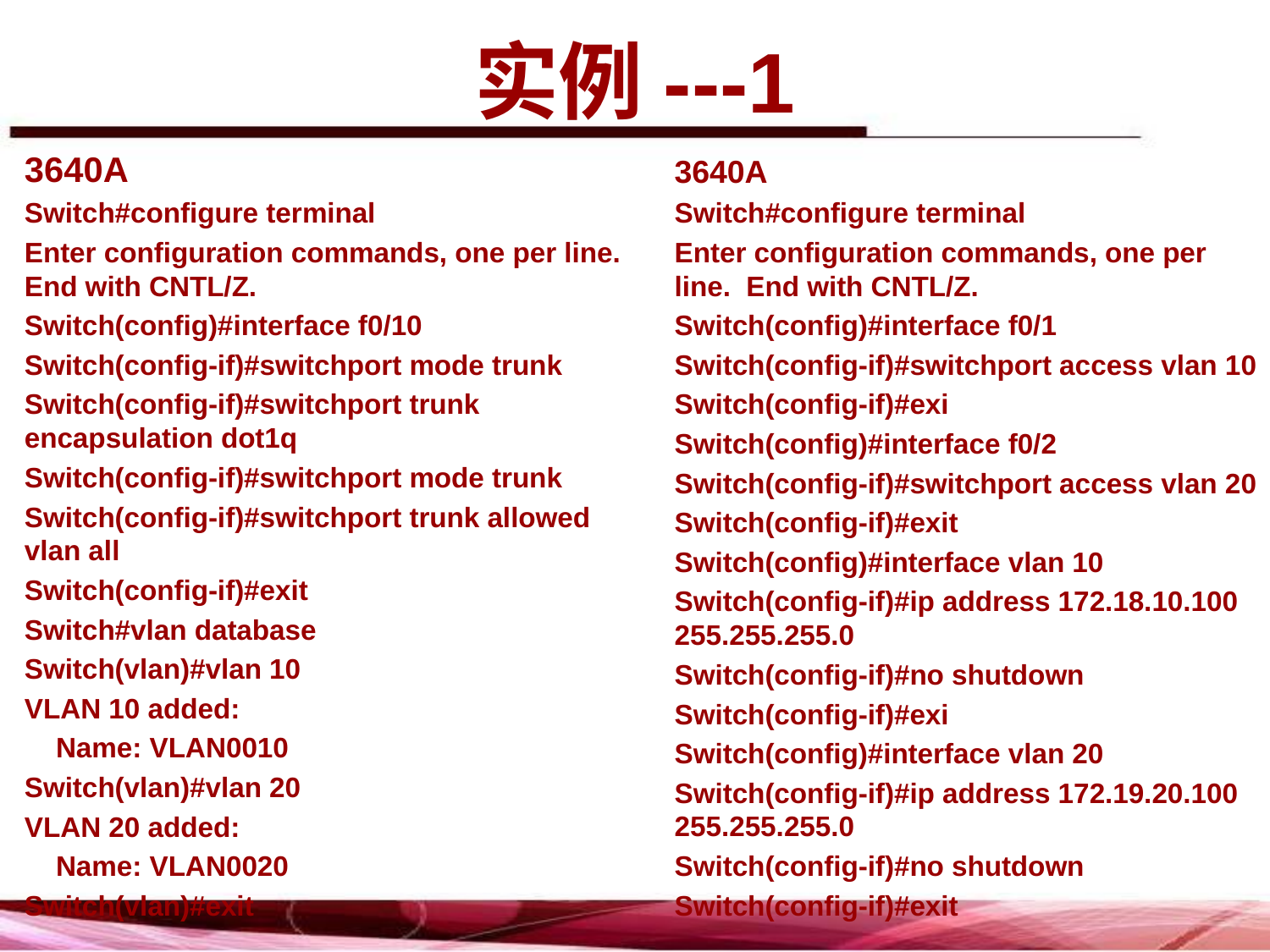

实例---1
3640A
Switch#configure terminal
Enter configuration commands, one per line.  End with CNTL/Z.
Switch(config)#interface f0/10
Switch(config-if)#switchport mode trunk
Switch(config-if)#switchport trunk encapsulation dot1q
Switch(config-if)#switchport mode trunk
Switch(config-if)#switchport trunk allowed vlan all
Switch(config-if)#exit
Switch#vlan database
Switch(vlan)#vlan 10
VLAN 10 added:
    Name: VLAN0010
Switch(vlan)#vlan 20
VLAN 20 added:
    Name: VLAN0020
Switch(vlan)#exit

3640A
Switch#configure terminal
Enter configuration commands, one per line.  End with CNTL/Z.
Switch(config)#interface f0/1
Switch(config-if)#switchport access vlan 10
Switch(config-if)#exi
Switch(config)#interface f0/2
Switch(config-if)#switchport access vlan 20
Switch(config-if)#exit
Switch(config)#interface vlan 10
Switch(config-if)#ip address 172.18.10.100 255.255.255.0
Switch(config-if)#no shutdown
Switch(config-if)#exi
Switch(config)#interface vlan 20
Switch(config-if)#ip address 172.19.20.100 255.255.255.0
Switch(config-if)#no shutdown
Switch(config-if)#exit